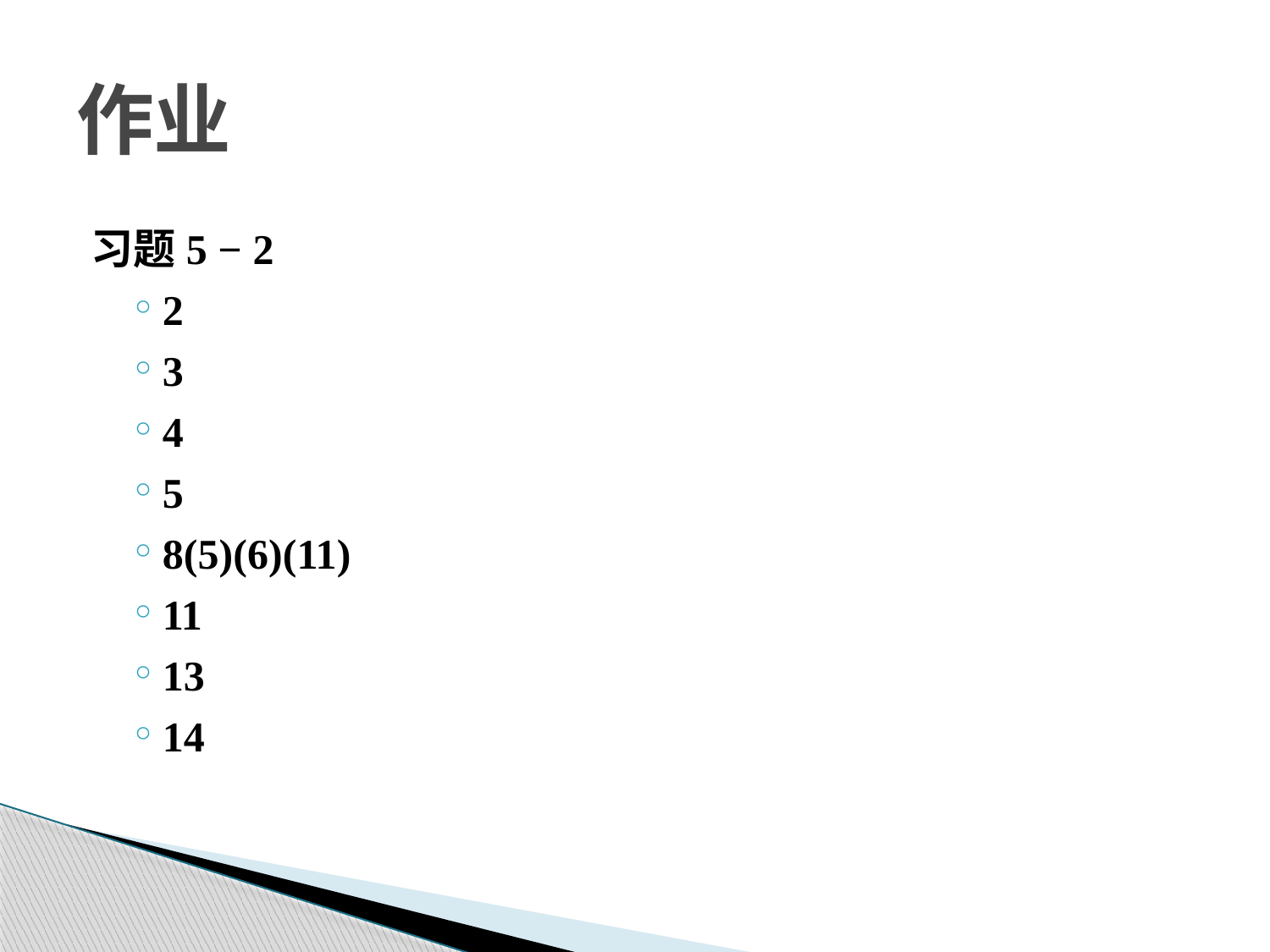

# 作业
习题5 − 2
2
3
4
5
8(5)(6)(11)
11
13
14